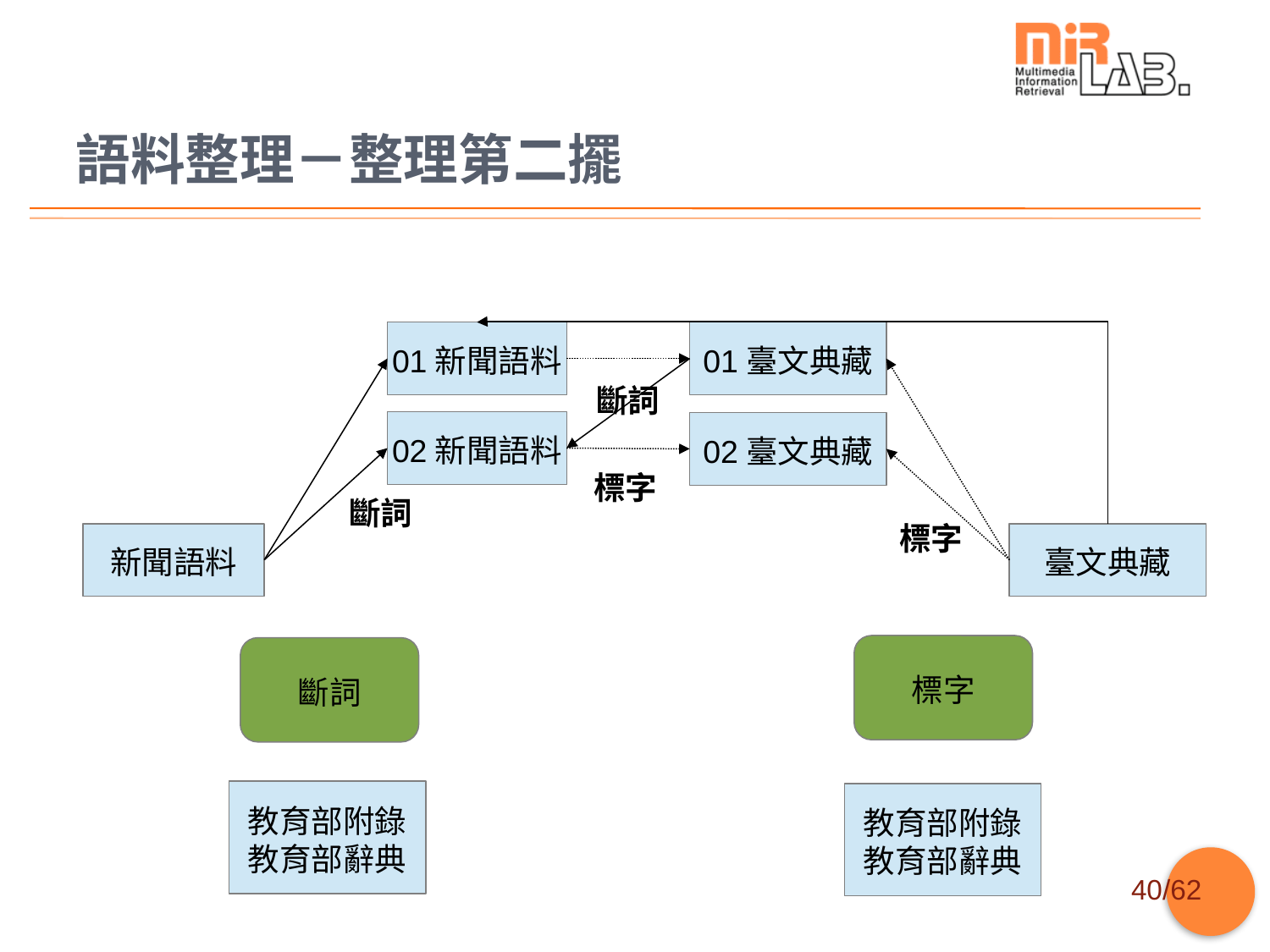

# 語料整理－整理第二擺
01新聞語料
01臺文典藏
斷詞
02新聞語料
02臺文典藏
標字
斷詞
標字
新聞語料
臺文典藏
標字
斷詞
教育部附錄
教育部辭典
教育部附錄
教育部辭典